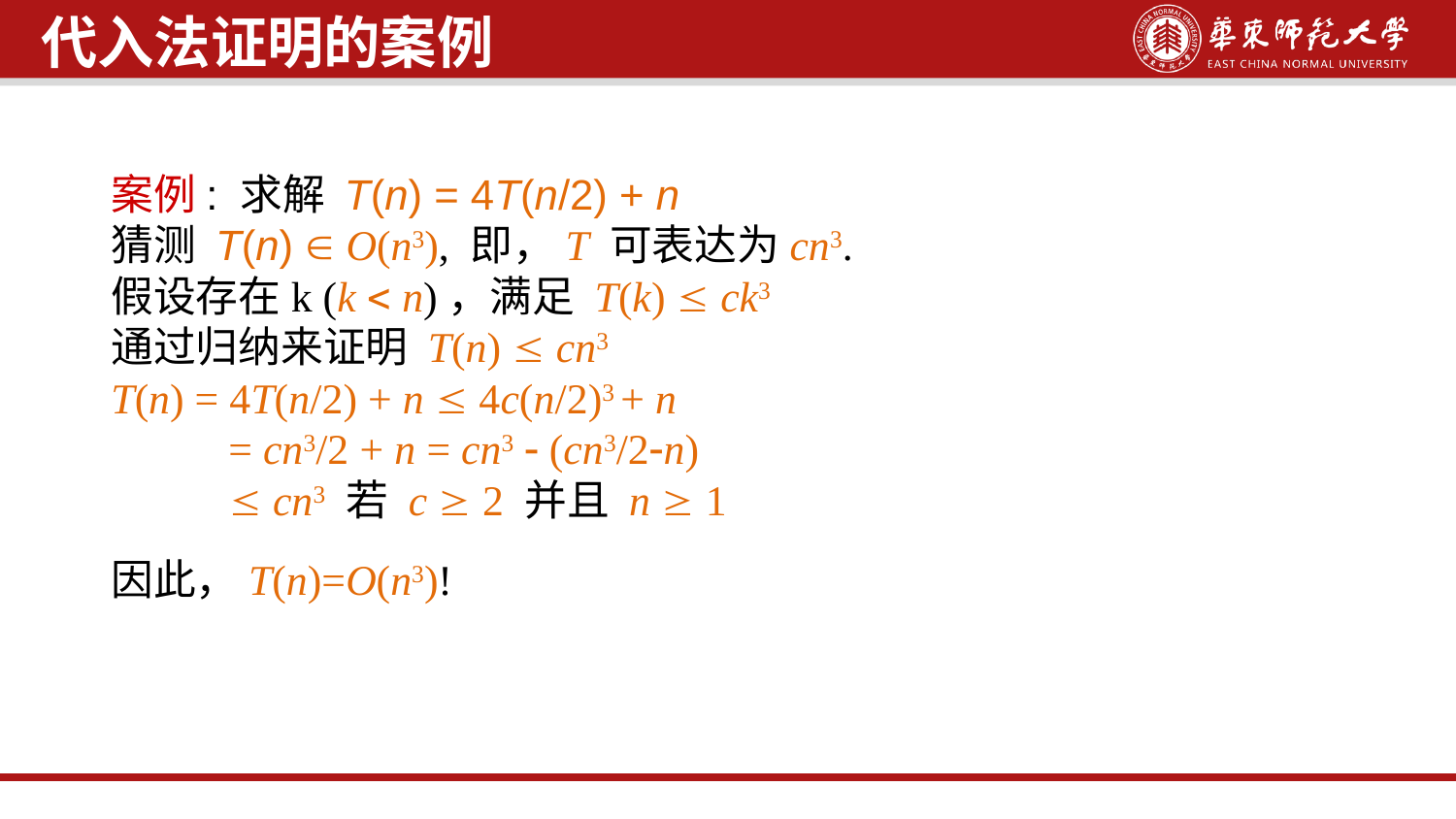

代入法证明的案例
案例: 求解 T(n) = 4T(n/2) + n
猜测 T(n) ∈ O(n3), 即，T 可表达为cn3.
假设存在k (k < n)，满足 T(k) ≤ ck3
通过归纳来证明 T(n) ≤ cn3
T(n) = 4T(n/2) + n ≤ 4c(n/2)3 + n
           = cn3/2 + n = cn3 − (cn3/2−n)
           ≤ cn3 若 c ≥ 2 并且 n ≥ 1

因此，T(n)=O(n3)!